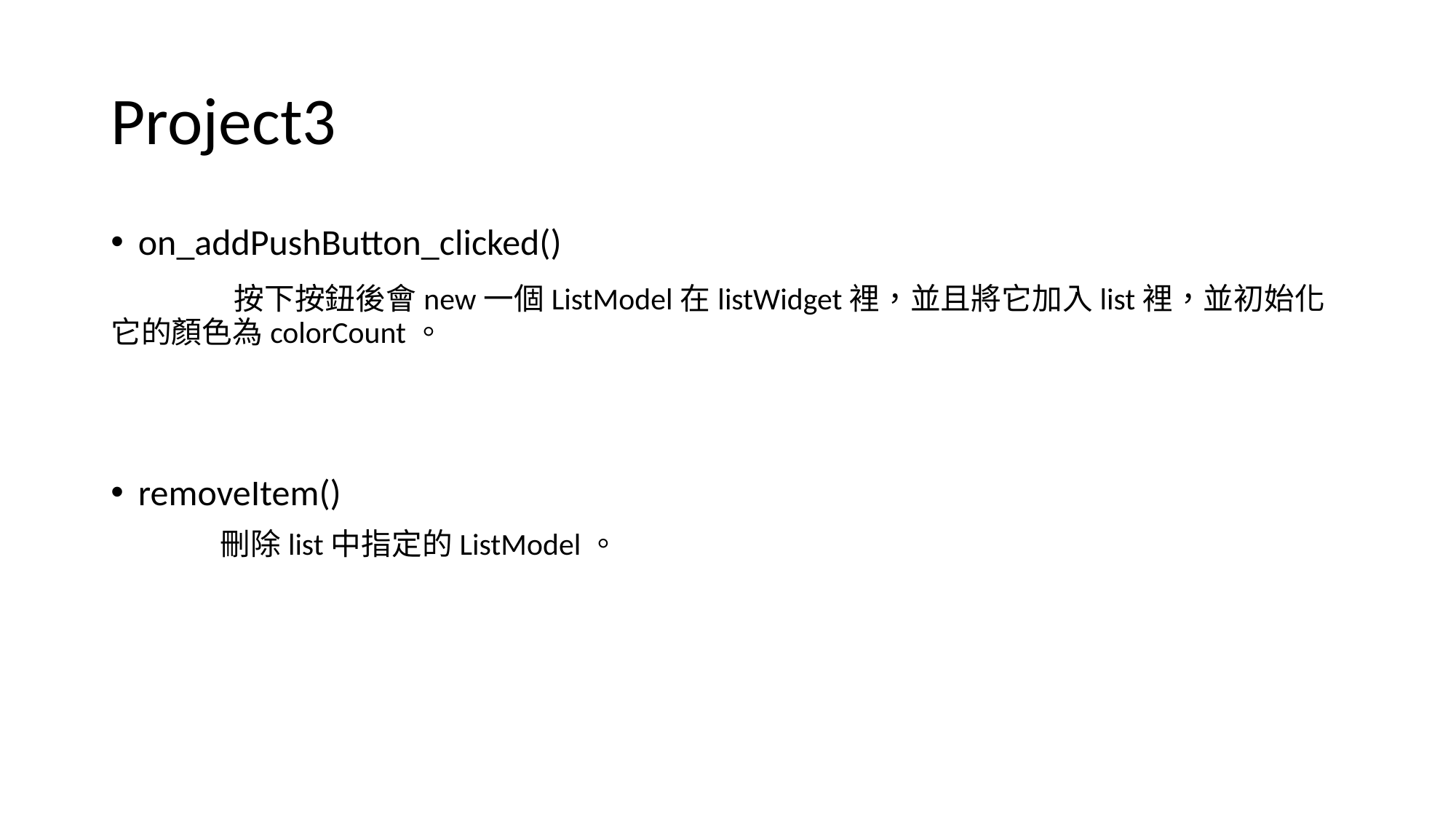

# Project3
on_addPushButton_clicked()
	 按下按鈕後會new一個ListModel在listWidget裡，並且將它加入list裡，並初始化它的顏色為colorCount。

removeItem()
	刪除list中指定的ListModel。